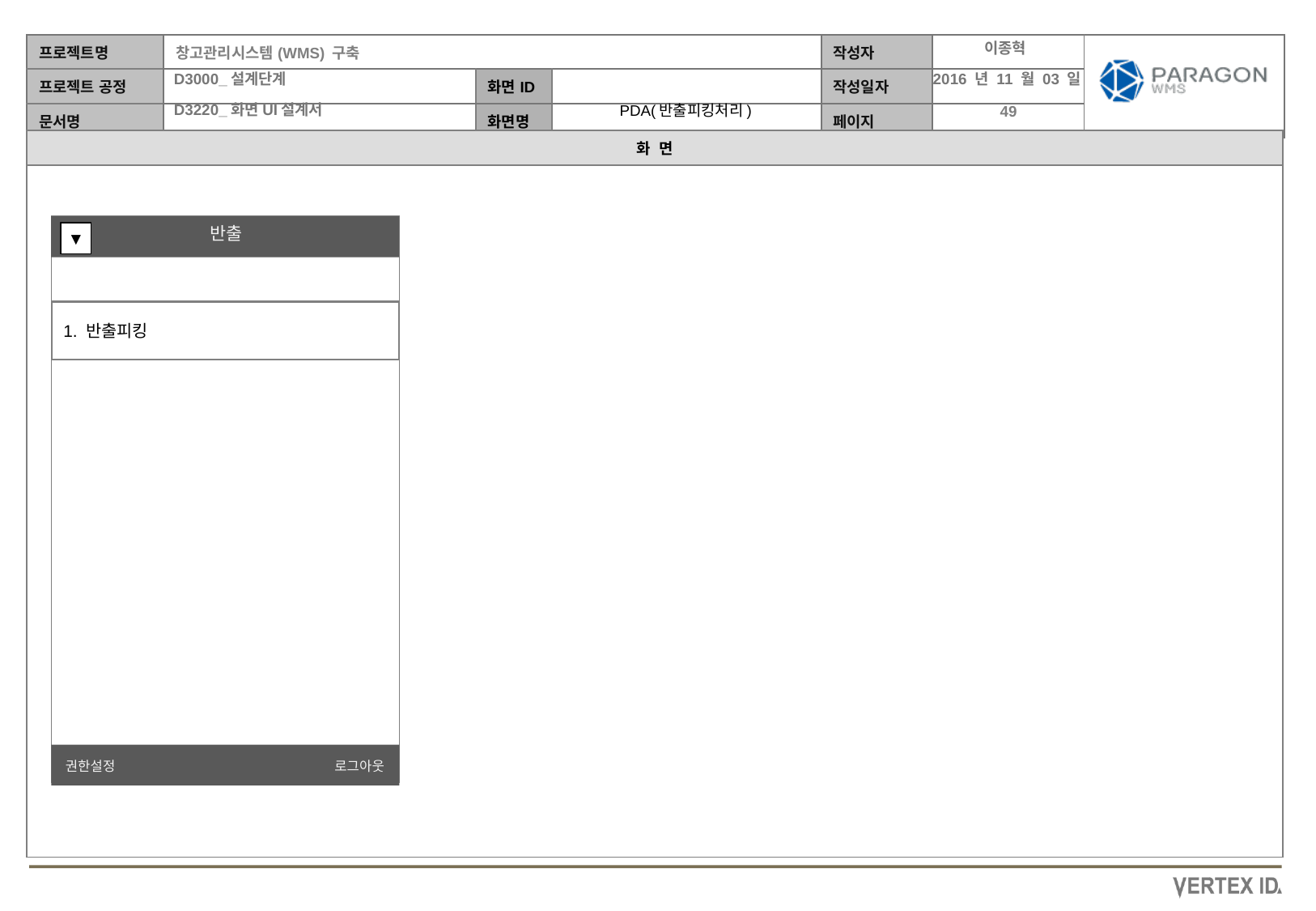

이종혁
2016 년 11 월 03 일
PDA(반출피킹처리)

반출
▼
1. 반출피킹

권한설정
로그아웃